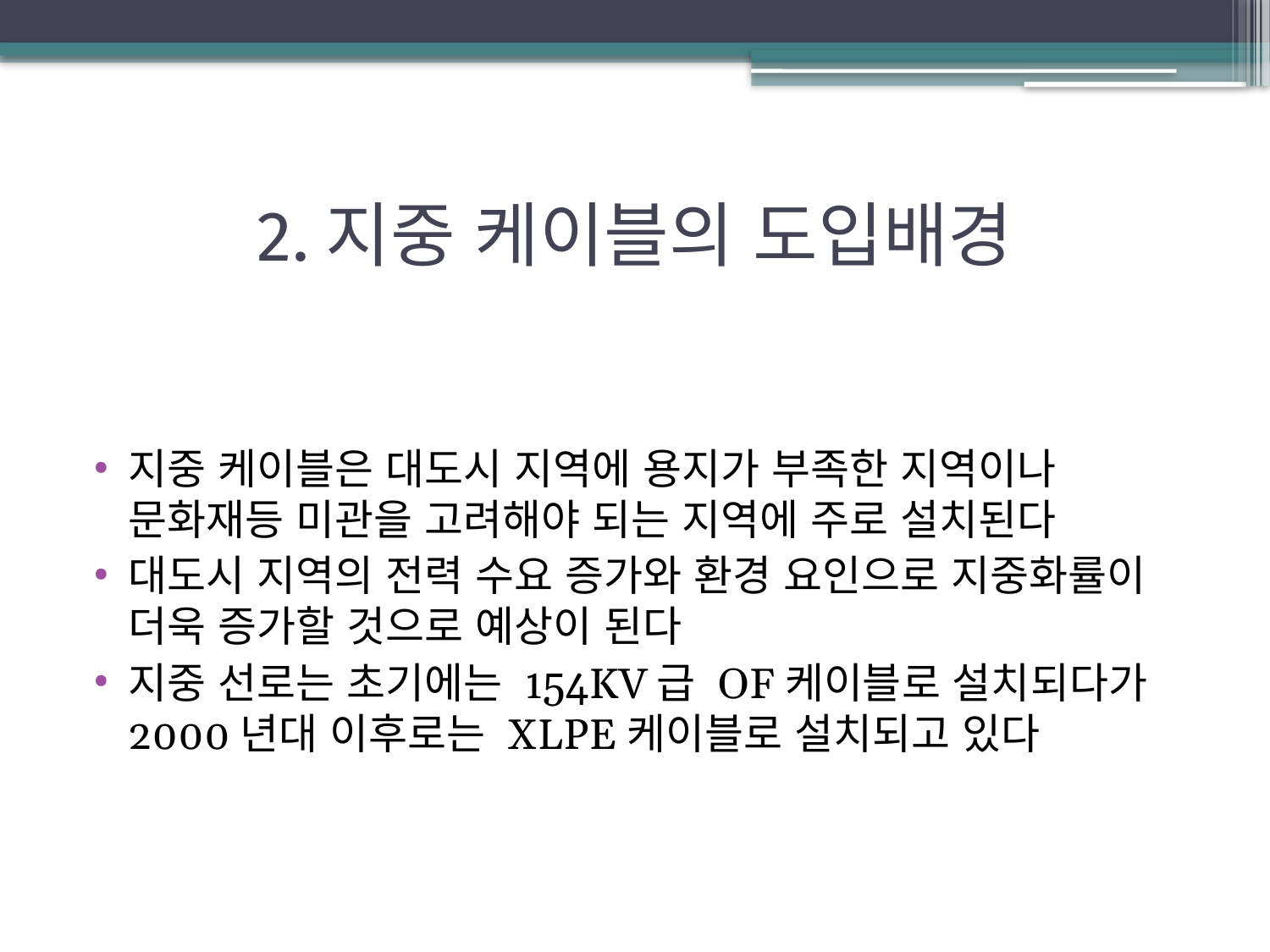

# 2.지중 케이블의 도입배경
지중 케이블은 대도시 지역에 용지가 부족한 지역이나 문화재등 미관을 고려해야 되는 지역에 주로 설치된다
대도시 지역의 전력 수요 증가와 환경 요인으로 지중화률이 더욱 증가할 것으로 예상이 된다
지중 선로는 초기에는 154KV급 OF케이블로 설치되다가 2000년대 이후로는 XLPE케이블로 설치되고 있다